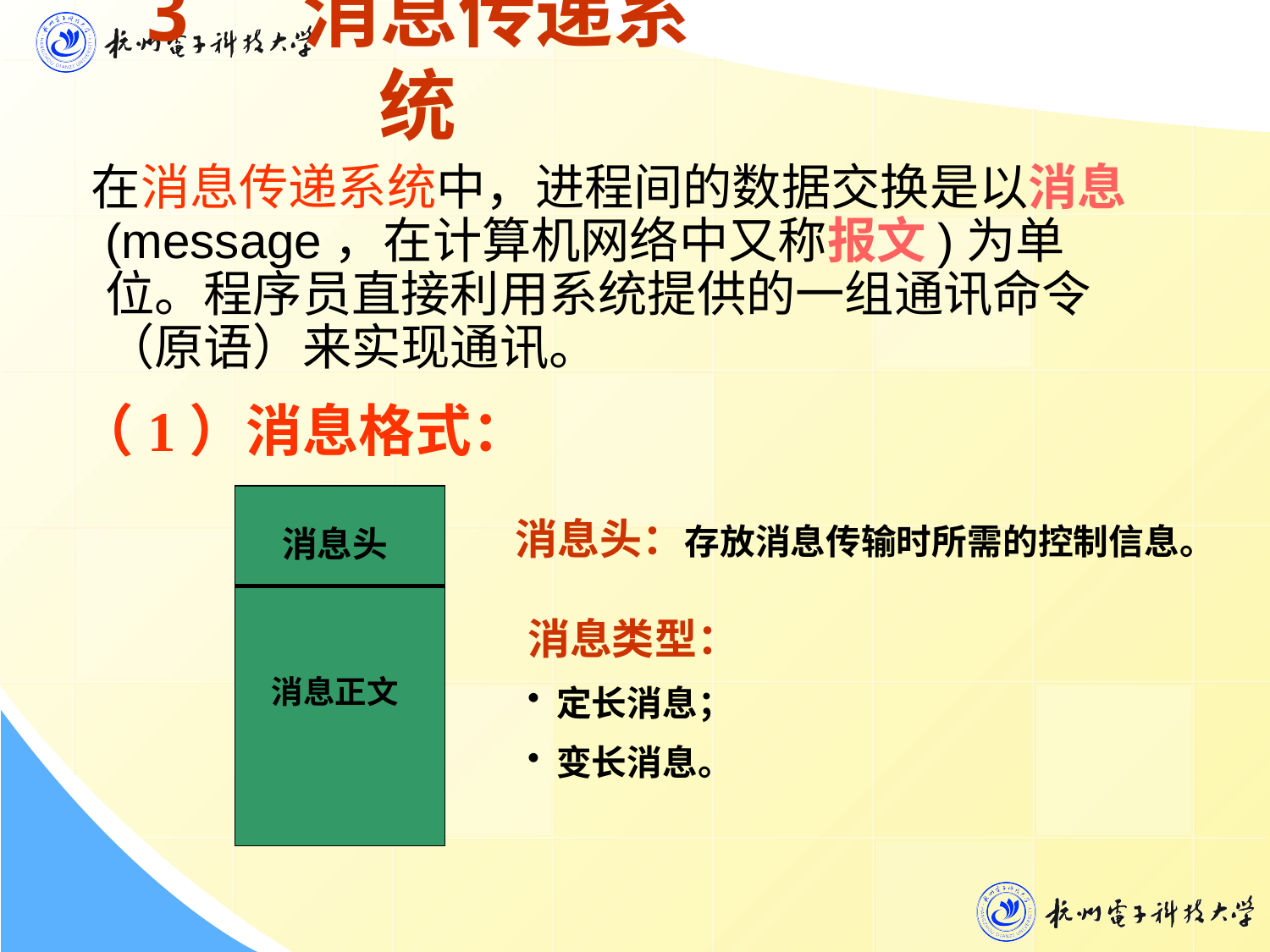

3  消息传递系统
  在消息传递系统中，进程间的数据交换是以消息(message，在计算机网络中又称报文)为单位。程序员直接利用系统提供的一组通讯命令（原语）来实现通讯。

（1）消息格式：

消息头：存放消息传输时所需的控制信息。
消息头

消息类型：
 定长消息；
 变长消息。
消息正文